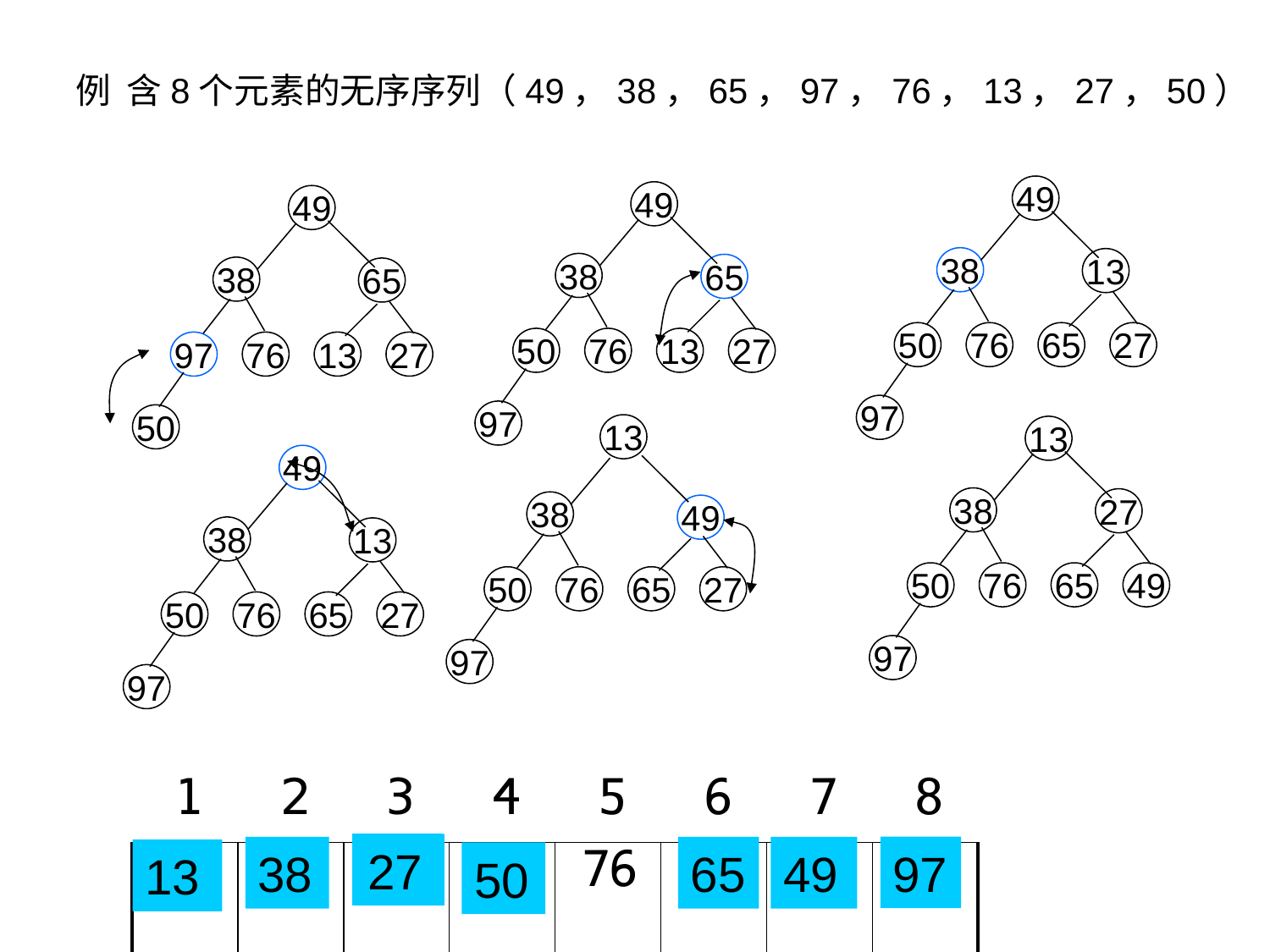

例  含8个元素的无序序列（49，38，65，97，76，13，27，50）
49

38
13

50
76
65
27

97
49

38
65

50
76
13
27

97
49

38
65

97
76
13
27

50

13

38
49

50
76
65
27

97
13

38
27

50
76
65
49

97
49

38
13

50
76
65
27

97

| 1 | 2 | 3 | 4 | 5 | 6 | 7 | 8 |
| --- | --- | --- | --- | --- | --- | --- | --- |
| 49 | 38 | 65 | 97 | 76 | 13 | 27 | 50 |
13
27
97
38
65
49
13
50